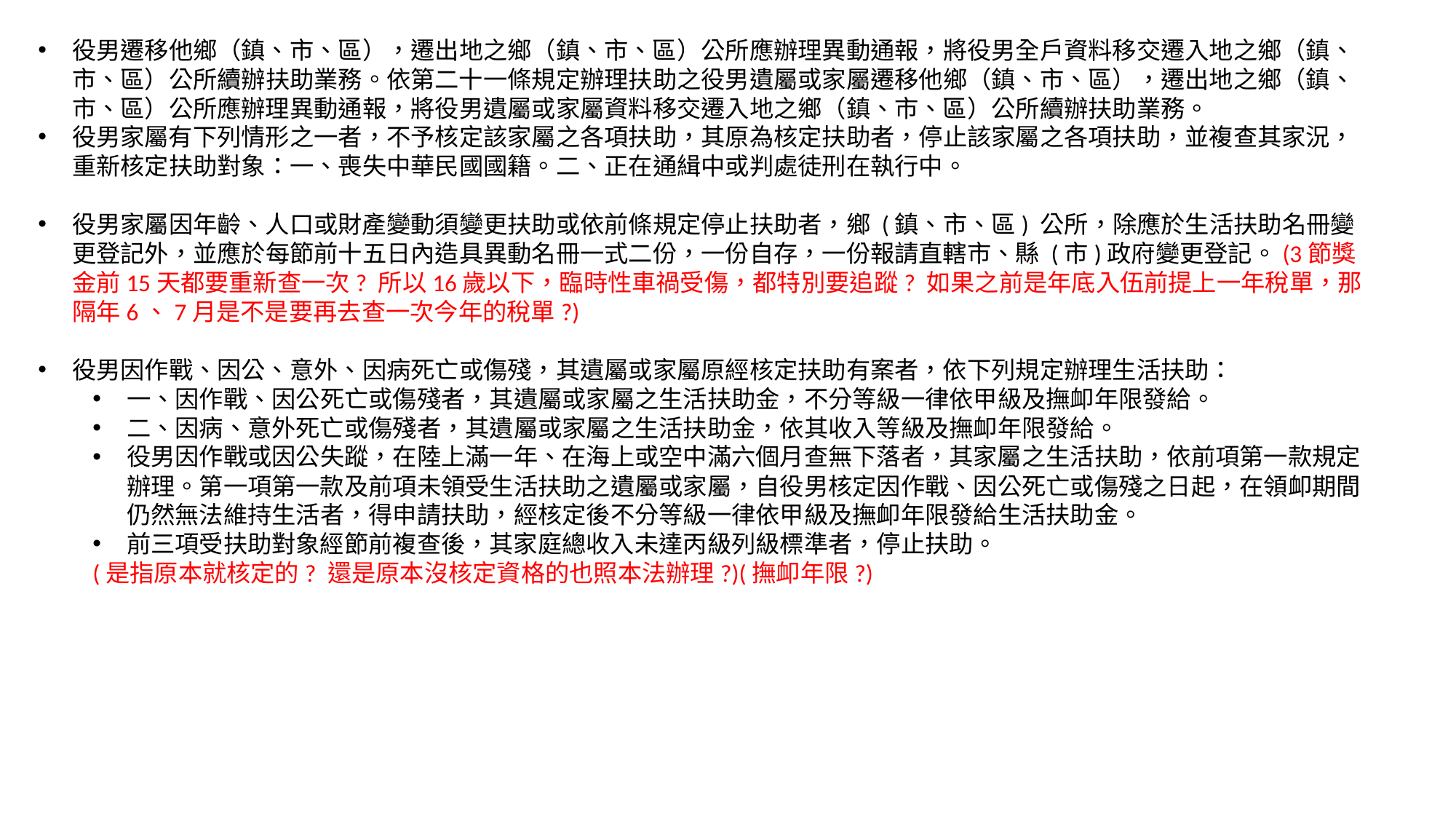

役男遷移他鄉（鎮、市、區），遷出地之鄉（鎮、市、區）公所應辦理異動通報，將役男全戶資料移交遷入地之鄉（鎮、市、區）公所續辦扶助業務。依第二十一條規定辦理扶助之役男遺屬或家屬遷移他鄉（鎮、市、區），遷出地之鄉（鎮、市、區）公所應辦理異動通報，將役男遺屬或家屬資料移交遷入地之鄉（鎮、市、區）公所續辦扶助業務。
役男家屬有下列情形之一者，不予核定該家屬之各項扶助，其原為核定扶助者，停止該家屬之各項扶助，並複查其家況，重新核定扶助對象：一、喪失中華民國國籍。二、正在通緝中或判處徒刑在執行中。

役男家屬因年齡、人口或財產變動須變更扶助或依前條規定停止扶助者，鄉 (鎮、市、區) 公所，除應於生活扶助名冊變更登記外，並應於每節前十五日內造具異動名冊一式二份，一份自存，一份報請直轄市、縣 (市)政府變更登記。(3節獎金前15天都要重新查一次? 所以16歲以下，臨時性車禍受傷，都特別要追蹤? 如果之前是年底入伍前提上一年稅單，那隔年6、7月是不是要再去查一次今年的稅單?)

役男因作戰、因公、意外、因病死亡或傷殘，其遺屬或家屬原經核定扶助有案者，依下列規定辦理生活扶助：
一、因作戰、因公死亡或傷殘者，其遺屬或家屬之生活扶助金，不分等級一律依甲級及撫卹年限發給。
二、因病、意外死亡或傷殘者，其遺屬或家屬之生活扶助金，依其收入等級及撫卹年限發給。
役男因作戰或因公失蹤，在陸上滿一年、在海上或空中滿六個月查無下落者，其家屬之生活扶助，依前項第一款規定辦理。第一項第一款及前項未領受生活扶助之遺屬或家屬，自役男核定因作戰、因公死亡或傷殘之日起，在領卹期間仍然無法維持生活者，得申請扶助，經核定後不分等級一律依甲級及撫卹年限發給生活扶助金。
前三項受扶助對象經節前複查後，其家庭總收入未達丙級列級標準者，停止扶助。
(是指原本就核定的? 還是原本沒核定資格的也照本法辦理?)(撫卹年限?)